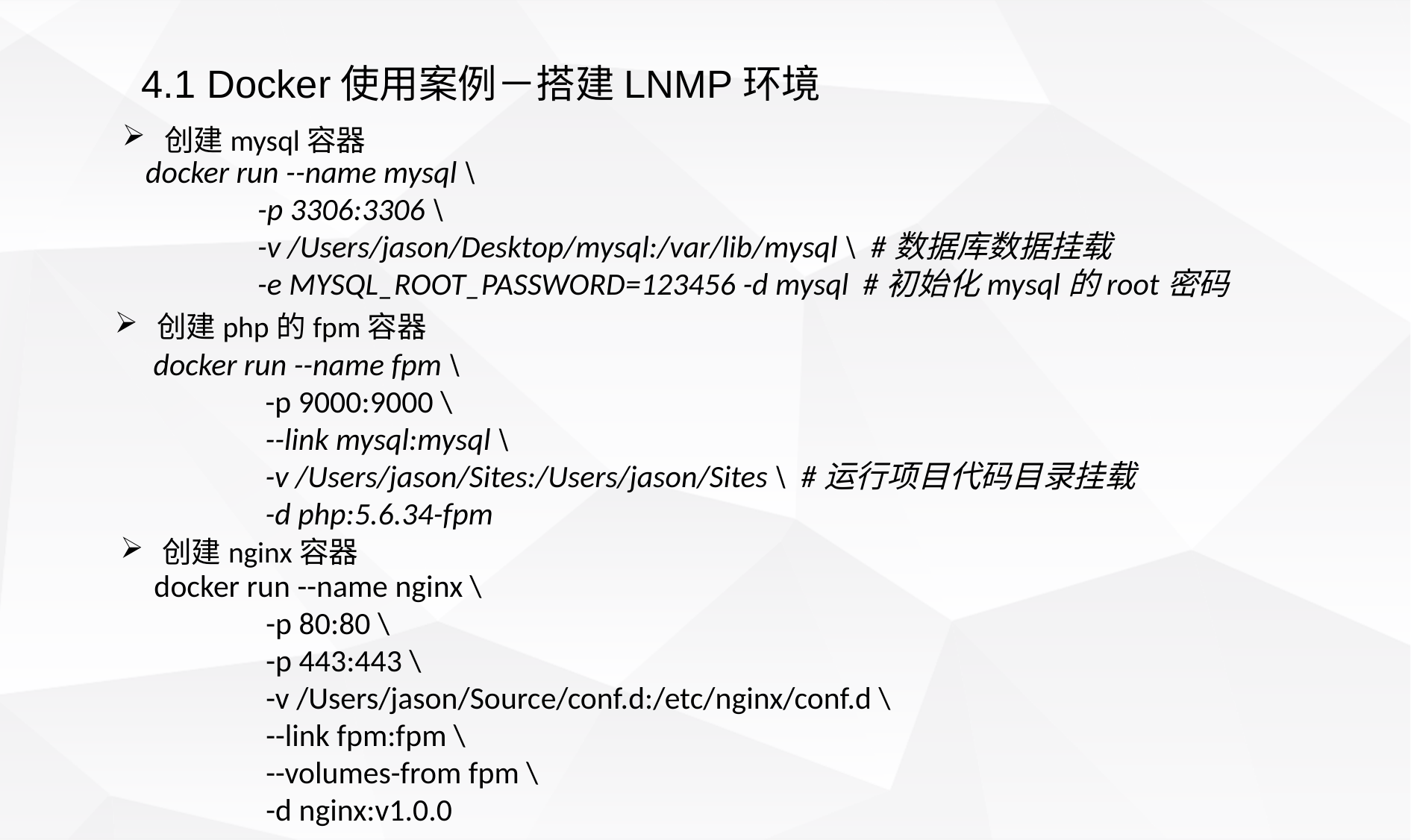

4.1 Docker使用案例－搭建LNMP环境
创建mysql容器
docker run --name mysql \
	-p 3306:3306 \
	-v /Users/jason/Desktop/mysql:/var/lib/mysql \  #数据库数据挂载
	-e MYSQL_ROOT_PASSWORD=123456 -d mysql  #初始化mysql的root密码
创建php的fpm容器
docker run --name fpm \
	-p 9000:9000 \
	--link mysql:mysql \
	-v /Users/jason/Sites:/Users/jason/Sites \  #运行项目代码目录挂载
	-d php:5.6.34-fpm
创建nginx容器
docker run --name nginx \
	-p 80:80 \
	-p 443:443 \
	-v /Users/jason/Source/conf.d:/etc/nginx/conf.d \
	--link fpm:fpm \
	--volumes-from fpm \
	-d nginx:v1.0.0